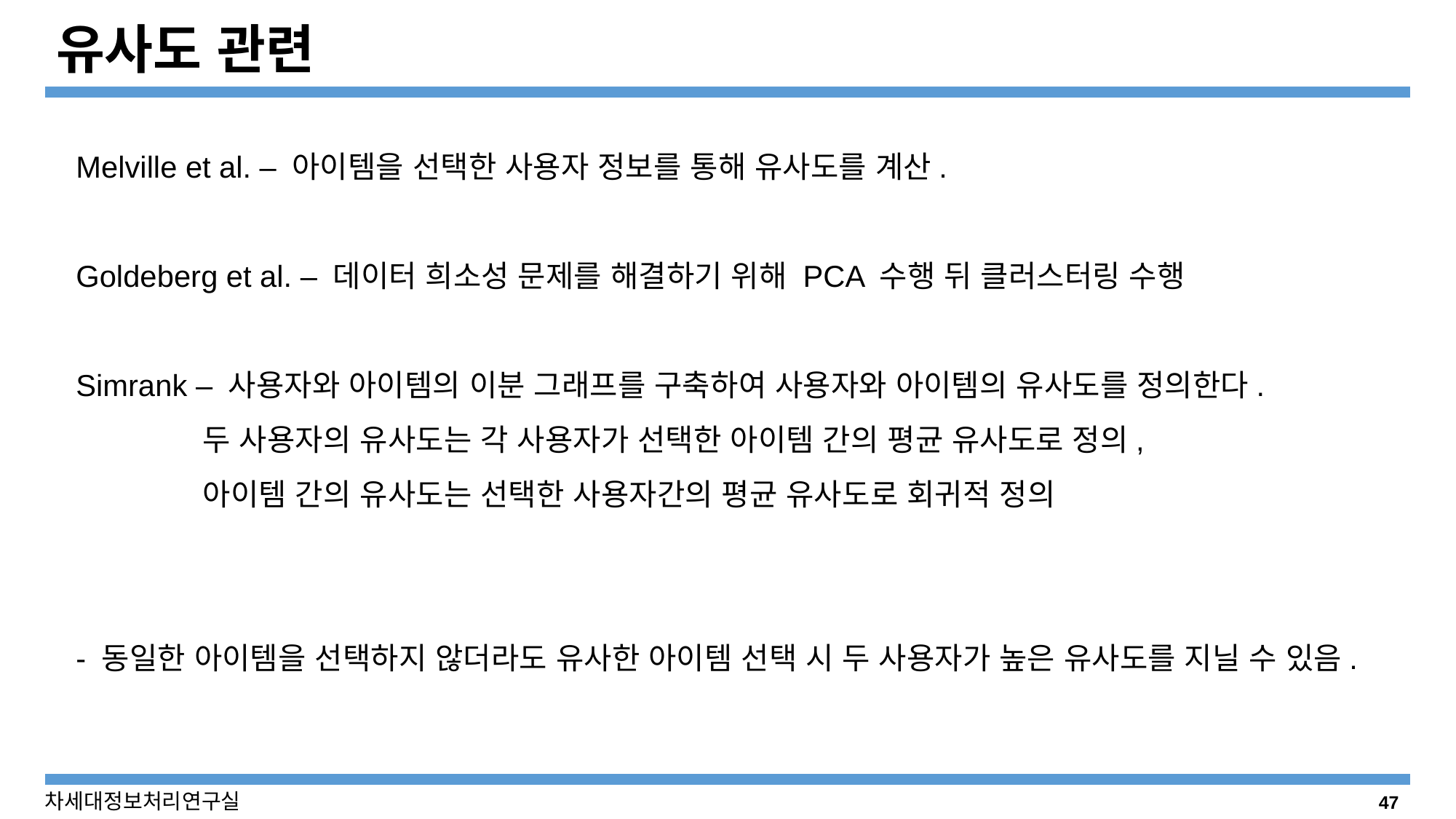

# 유사도 관련
Melville et al. – 아이템을 선택한 사용자 정보를 통해 유사도를 계산.

Goldeberg et al. – 데이터 희소성 문제를 해결하기 위해 PCA 수행 뒤 클러스터링 수행

Simrank – 사용자와 아이템의 이분 그래프를 구축하여 사용자와 아이템의 유사도를 정의한다.
              두 사용자의 유사도는 각 사용자가 선택한 아이템 간의 평균 유사도로 정의,
              아이템 간의 유사도는 선택한 사용자간의 평균 유사도로 회귀적 정의

- 동일한 아이템을 선택하지 않더라도 유사한 아이템 선택 시 두 사용자가 높은 유사도를 지닐 수 있음.
47